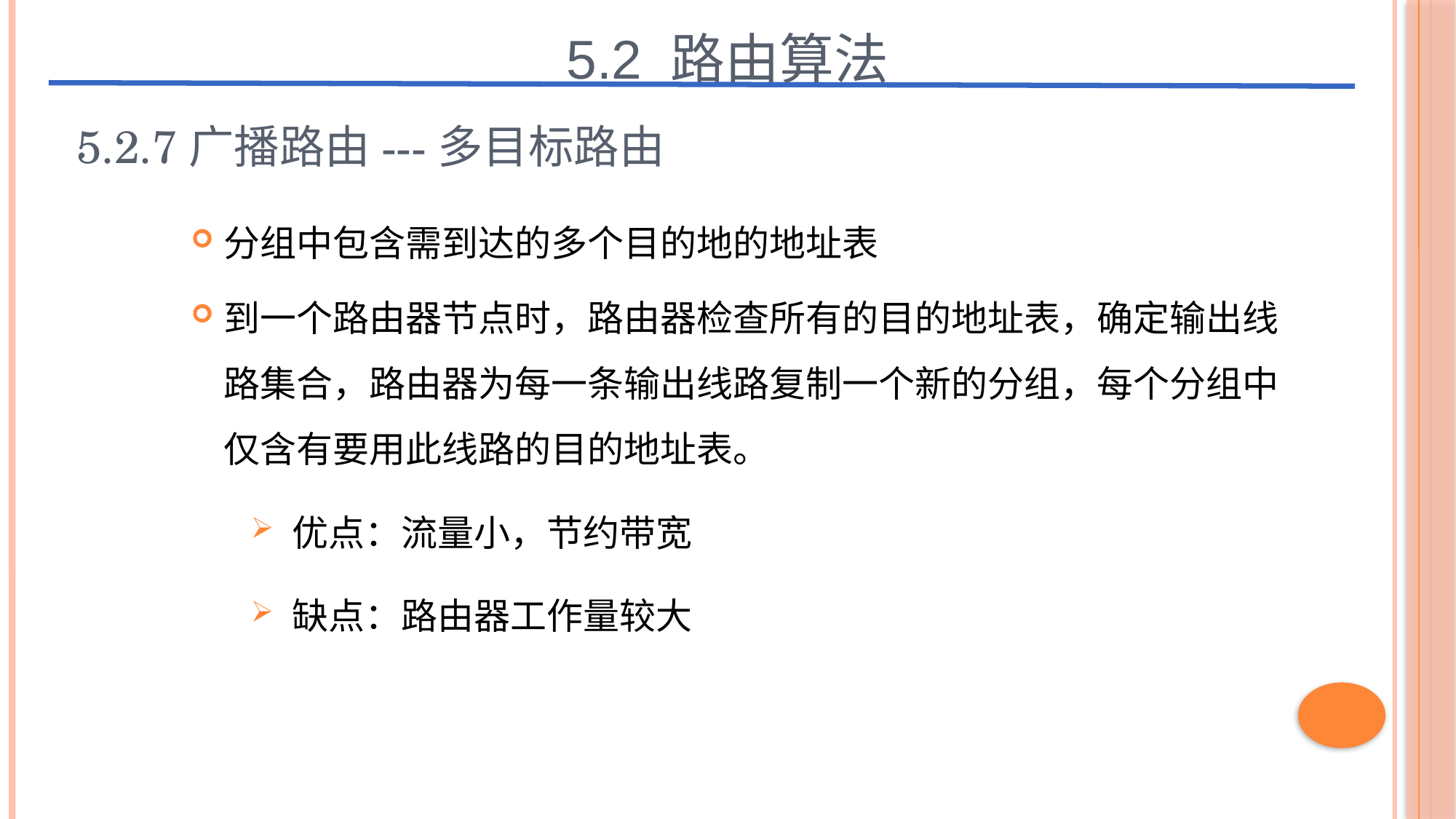

5.2 路由算法
5.2.7广播路由---多目标路由
分组中包含需到达的多个目的地的地址表
到一个路由器节点时，路由器检查所有的目的地址表，确定输出线路集合，路由器为每一条输出线路复制一个新的分组，每个分组中仅含有要用此线路的目的地址表。
优点：流量小，节约带宽
缺点：路由器工作量较大